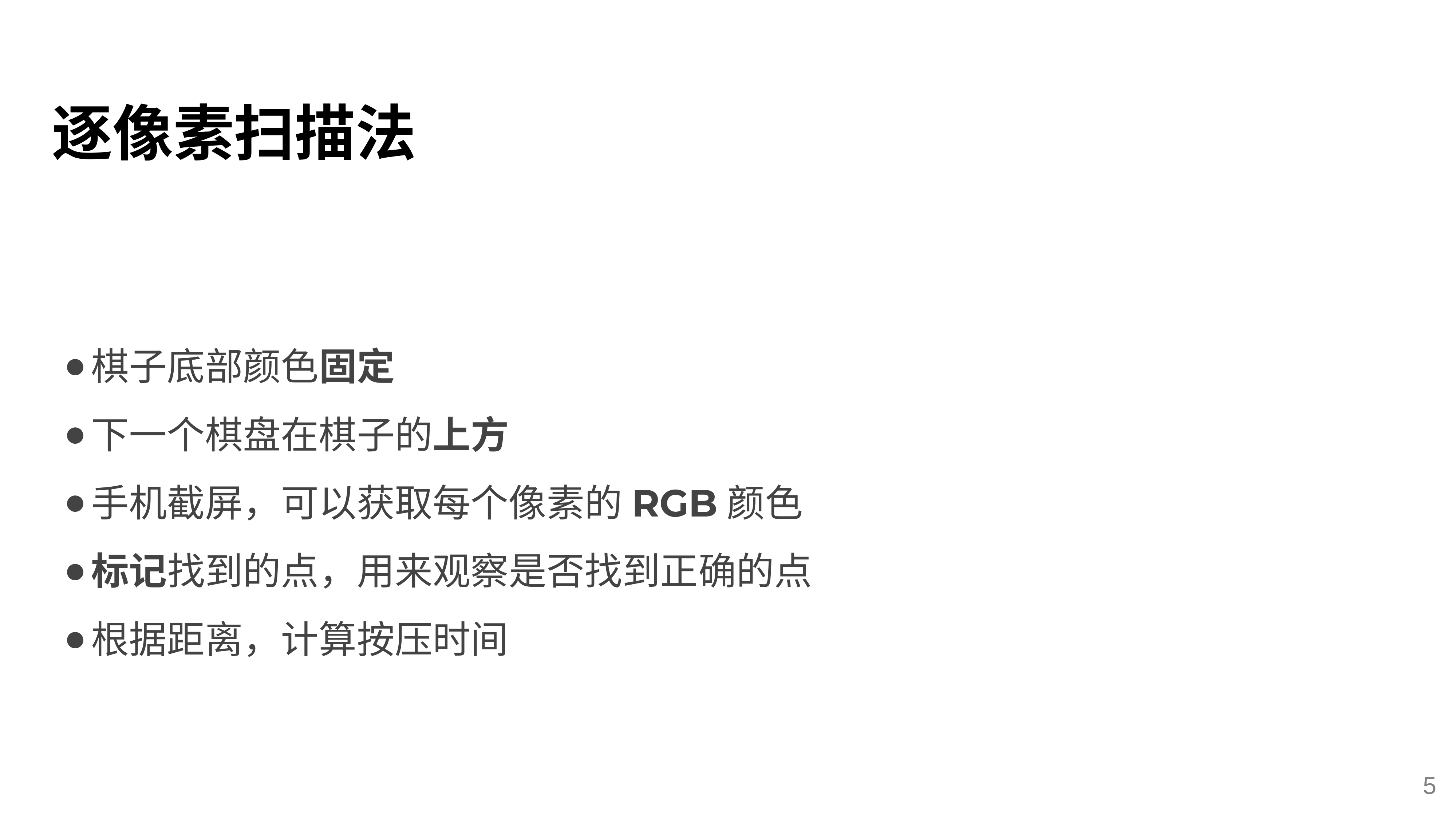

逐像素扫描法
棋子底部颜色固定
下一个棋盘在棋子的上方
手机截屏，可以获取每个像素的RGB颜色
标记找到的点，用来观察是否找到正确的点
根据距离，计算按压时间

5